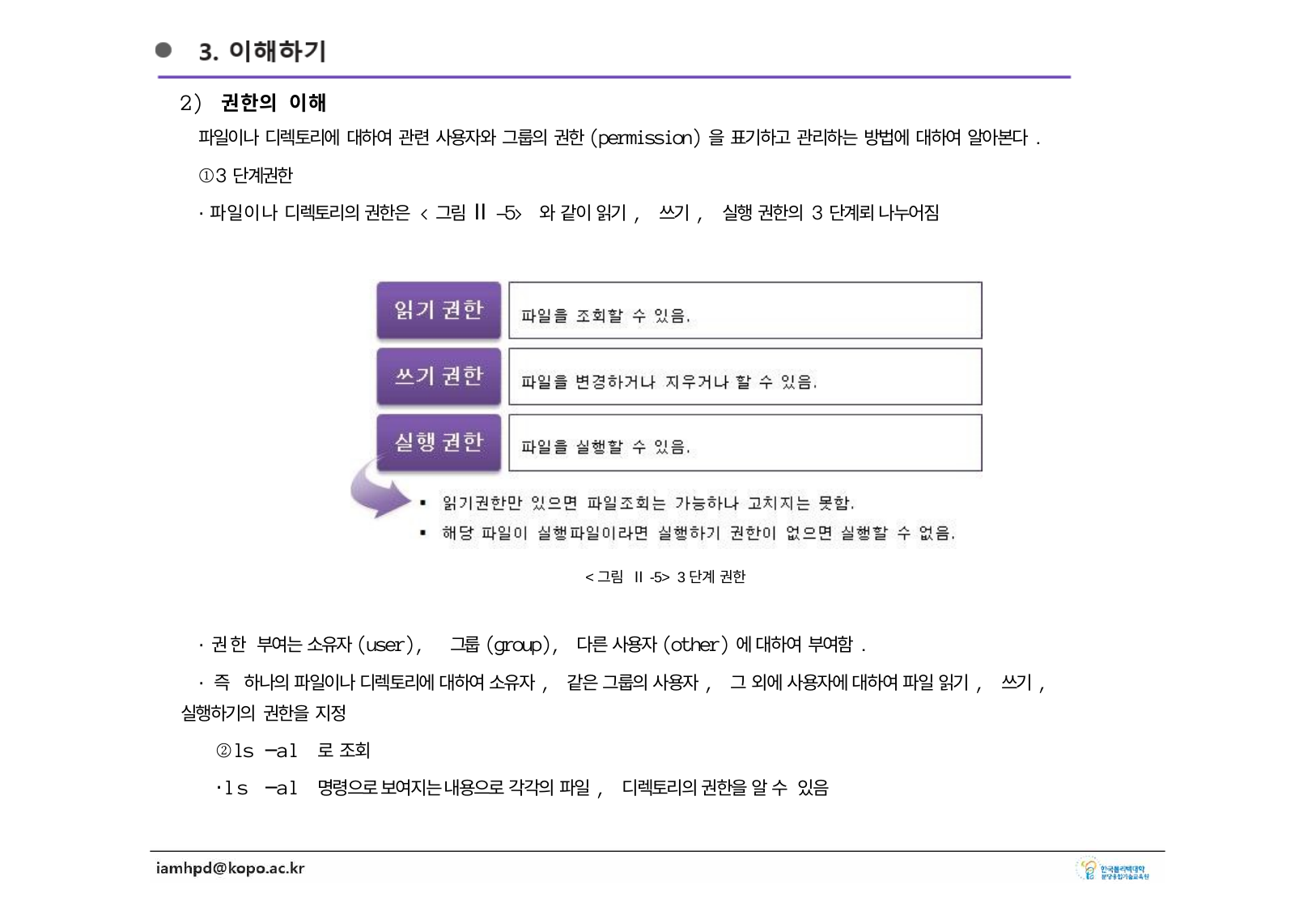

2) 권한의 이해
파일이나 디렉토리에 대하여 관련 사용자와 그룹의 권한(permission)을 표기하고 관리하는 방법에 대하여 알아본다.
① 3단계권한
∙파일이나 디렉토리의 권한은 <그림 Ⅱ-5> 와 같이 읽기, 쓰기, 실행 권한의 3단계뢰 나누어짐

<그림  Ⅱ-5>  3단계 권한

∙권한 부여는 소유자(user),  그룹(group), 다른 사용자(other)에 대하여 부여함.
∙즉 하나의 파일이나 디렉토리에 대하여 소유자, 같은 그룹의 사용자, 그 외에 사용자에 대하여 파일 읽기, 쓰기, 실행하기의  권한을 지정
② ls –al 로 조회
∙ls –al 명령으로 보여지는 내용으로 각각의 파일, 디렉토리의 권한을 알 수 있음